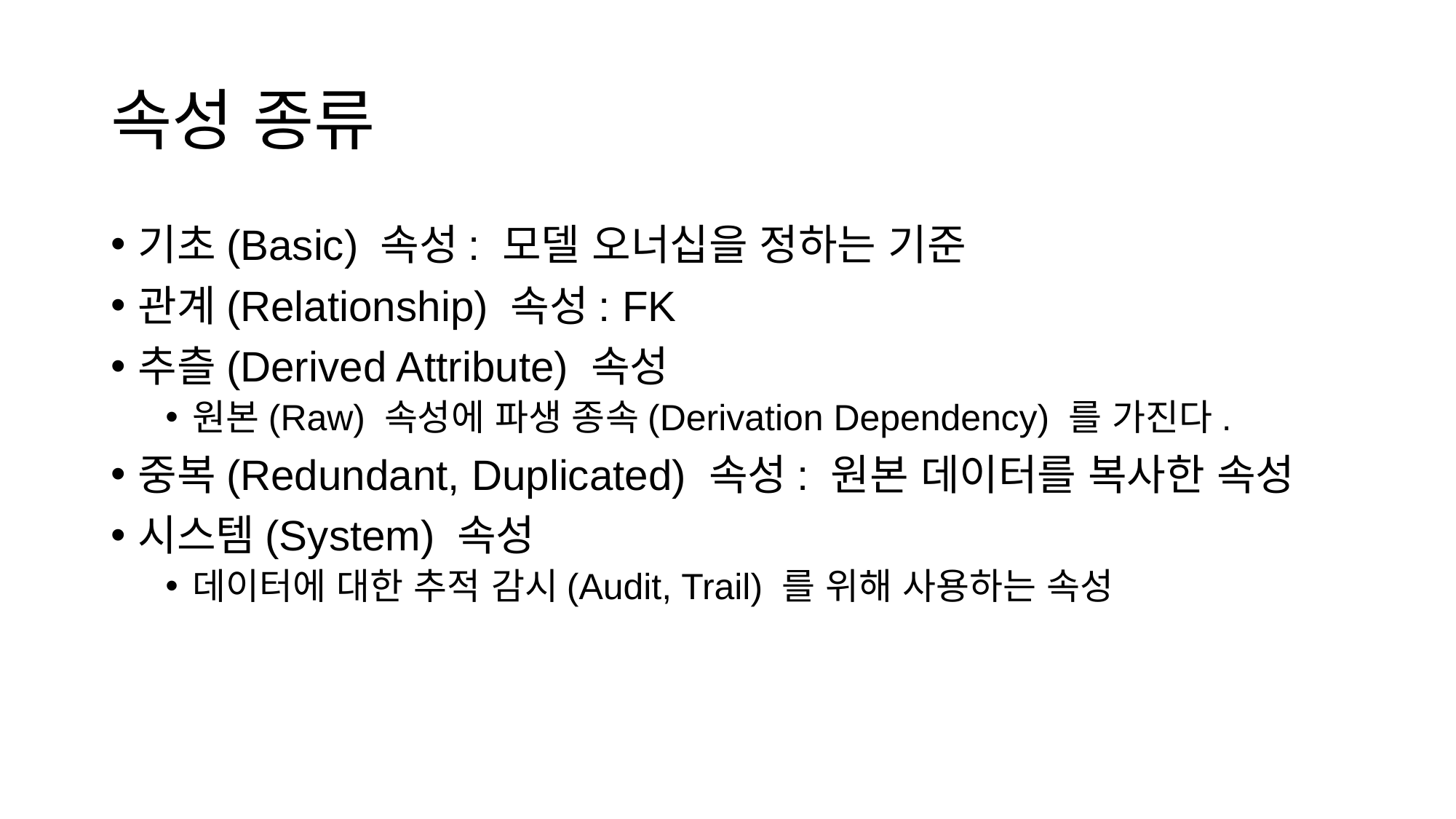

# 속성 종류
기초(Basic) 속성: 모델 오너십을 정하는 기준
관계(Relationship) 속성: FK
추츨(Derived Attribute) 속성
원본(Raw) 속성에 파생 종속(Derivation Dependency) 를 가진다.
중복(Redundant, Duplicated) 속성: 원본 데이터를 복사한 속성
시스템(System) 속성
데이터에 대한 추적 감시(Audit, Trail) 를 위해 사용하는 속성